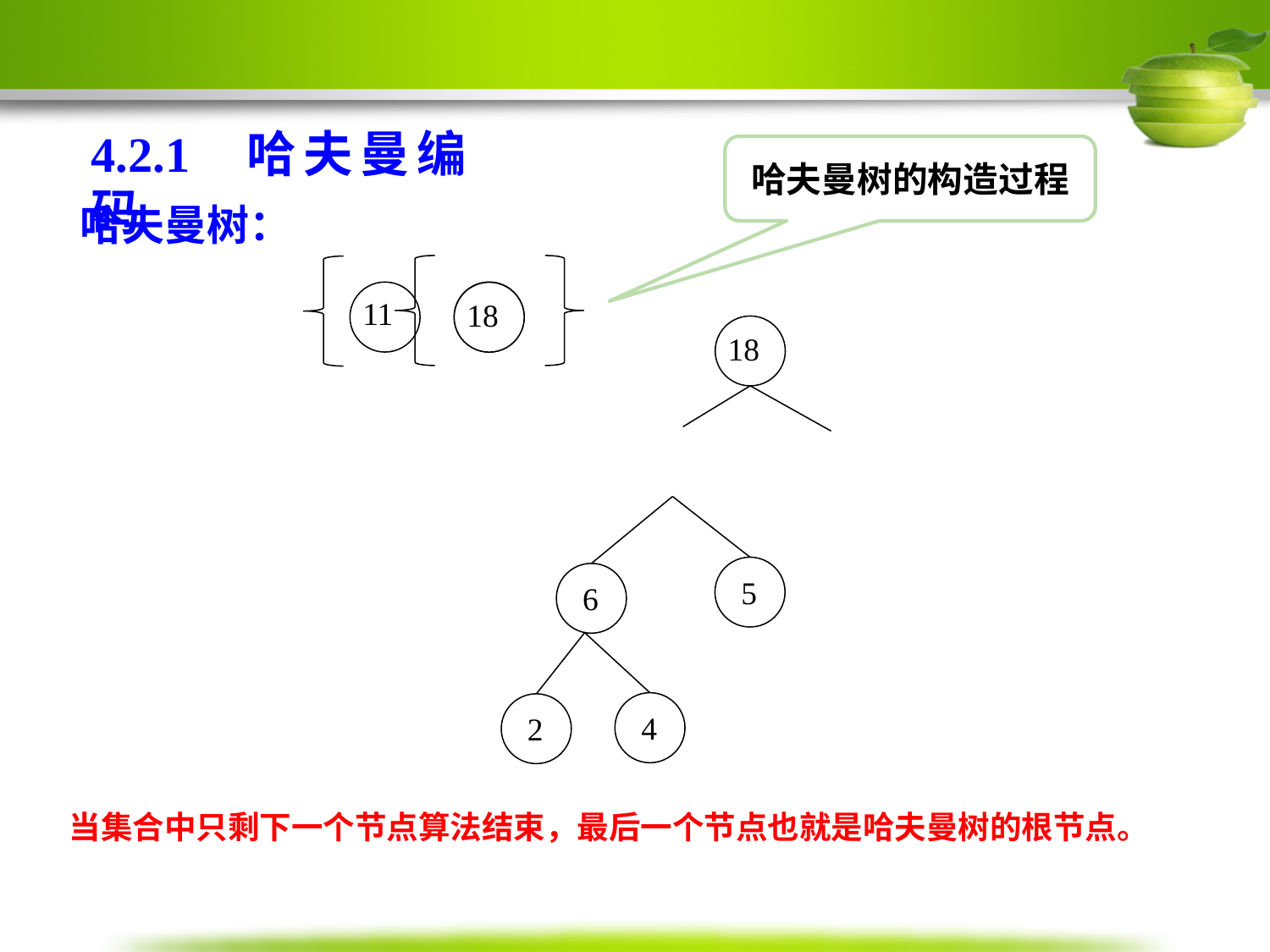

4.2.1 哈夫曼编码
哈夫曼树的构造过程
哈夫曼树：

11

7

18

18

5

6

4

2
当集合中只剩下一个节点算法结束，最后一个节点也就是哈夫曼树的根节点。